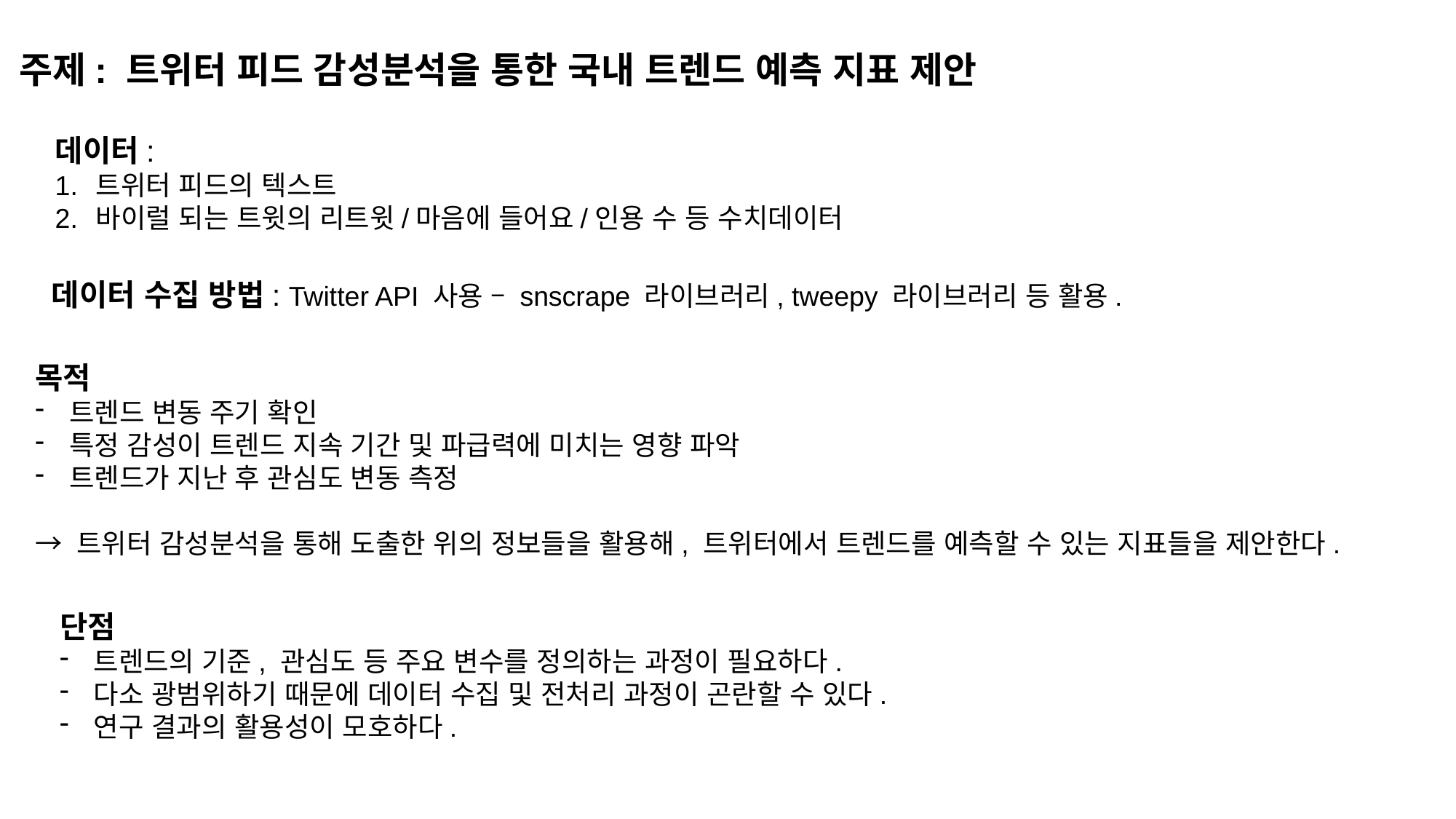

주제: 트위터 피드 감성분석을 통한 국내 트렌드 예측 지표 제안
데이터:
트위터 피드의 텍스트
바이럴 되는 트윗의 리트윗/마음에 들어요/인용 수 등 수치데이터
데이터 수집 방법: Twitter API 사용 – snscrape 라이브러리, tweepy 라이브러리 등 활용.
목적
트렌드 변동 주기 확인
특정 감성이 트렌드 지속 기간 및 파급력에 미치는 영향 파악
트렌드가 지난 후 관심도 변동 측정

→ 트위터 감성분석을 통해 도출한 위의 정보들을 활용해, 트위터에서 트렌드를 예측할 수 있는 지표들을 제안한다.
단점
트렌드의 기준, 관심도 등 주요 변수를 정의하는 과정이 필요하다.
다소 광범위하기 때문에 데이터 수집 및 전처리 과정이 곤란할 수 있다.
연구 결과의 활용성이 모호하다.